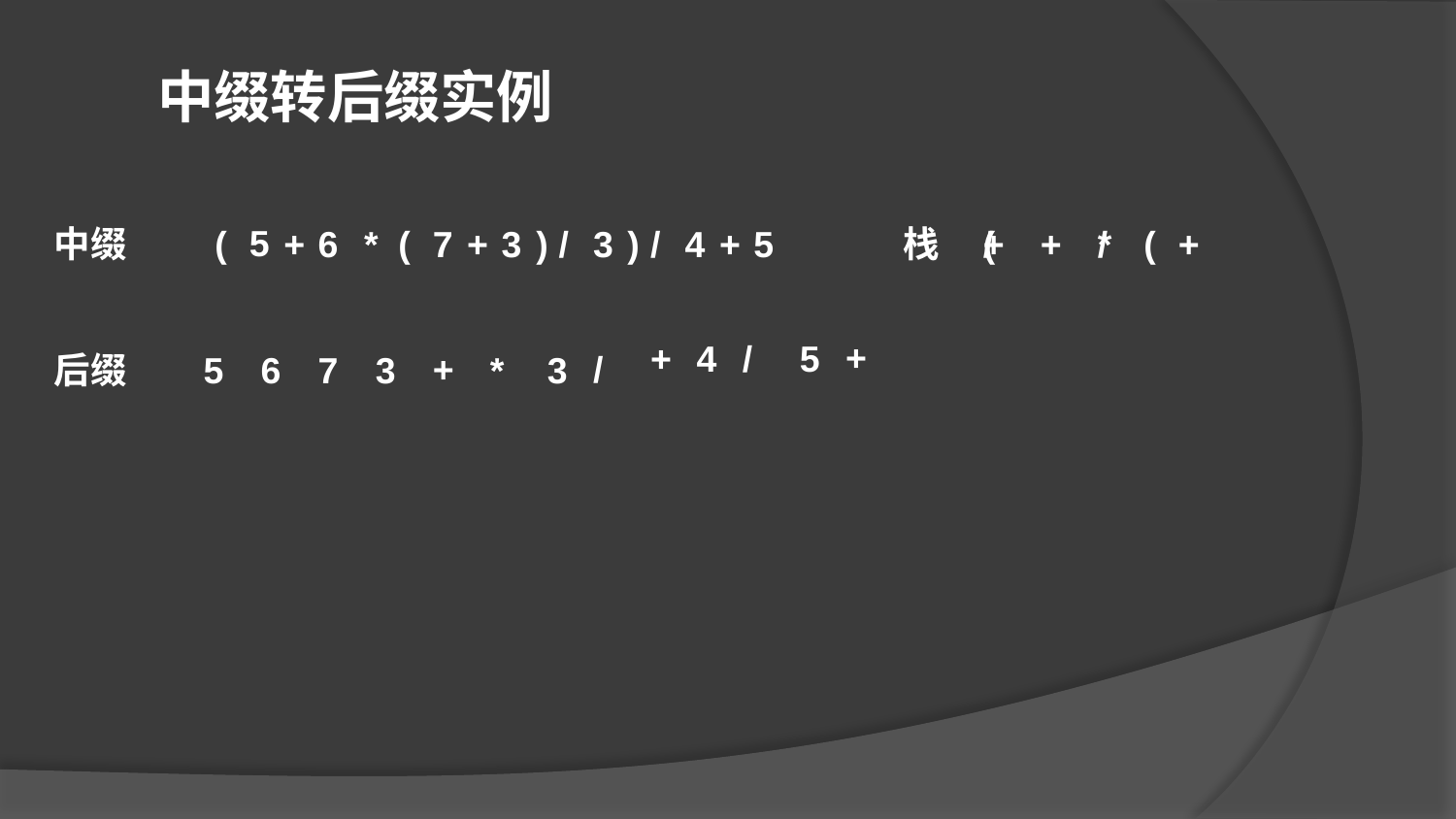

中缀转后缀实例
5
中缀
(
+
6
*
(
7
+
3
)
/
3
)
/
4
+
5
栈
(
+
/
+
*
/
(
+
+
+
4
/
5
+
/
后缀
5
6
7
3
*
3